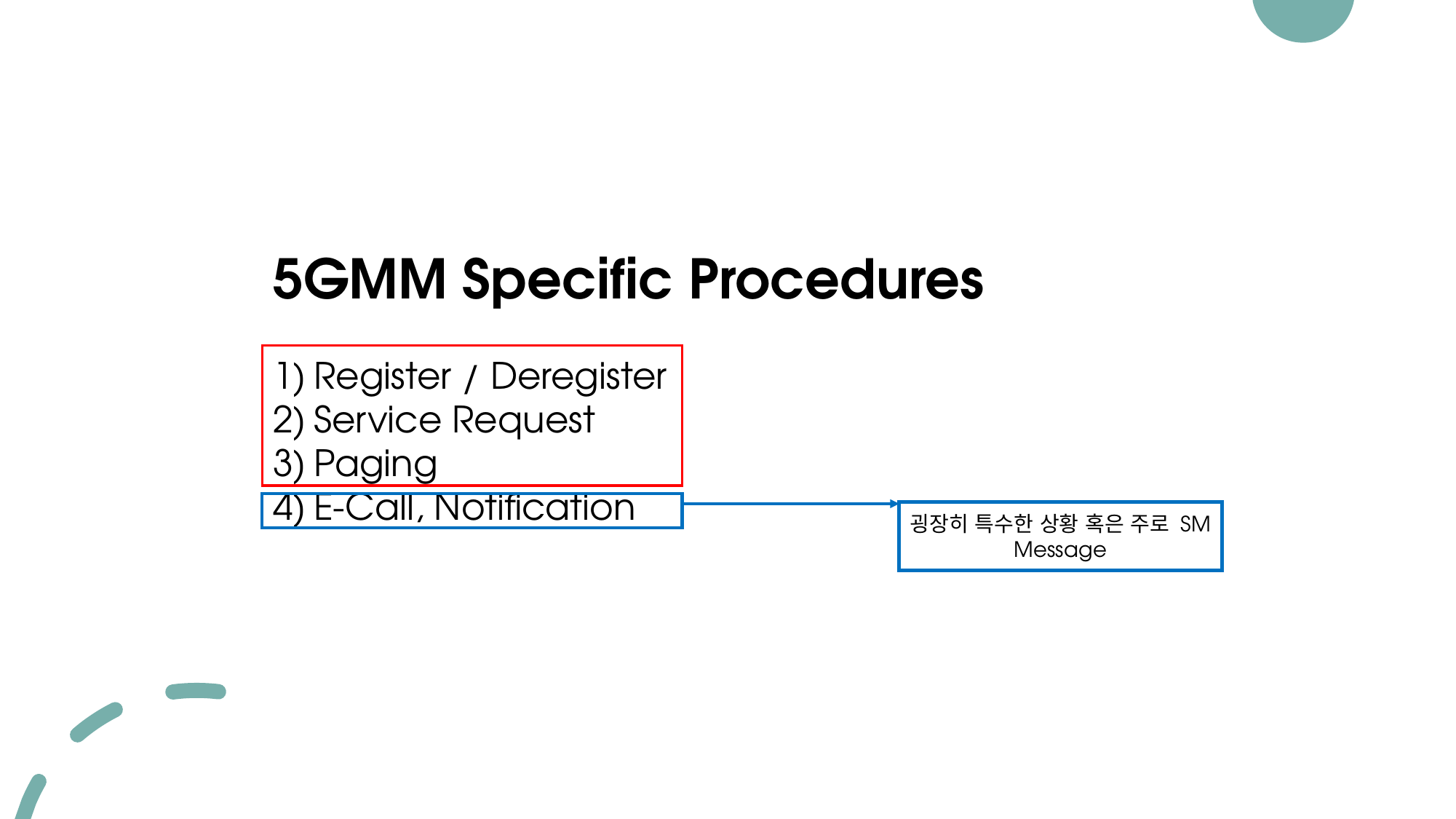

5GMM Specific Procedures

Register / Deregister
Service Request
Paging
E-Call, Notification

굉장히 특수한 상황 혹은 주로 SM Message